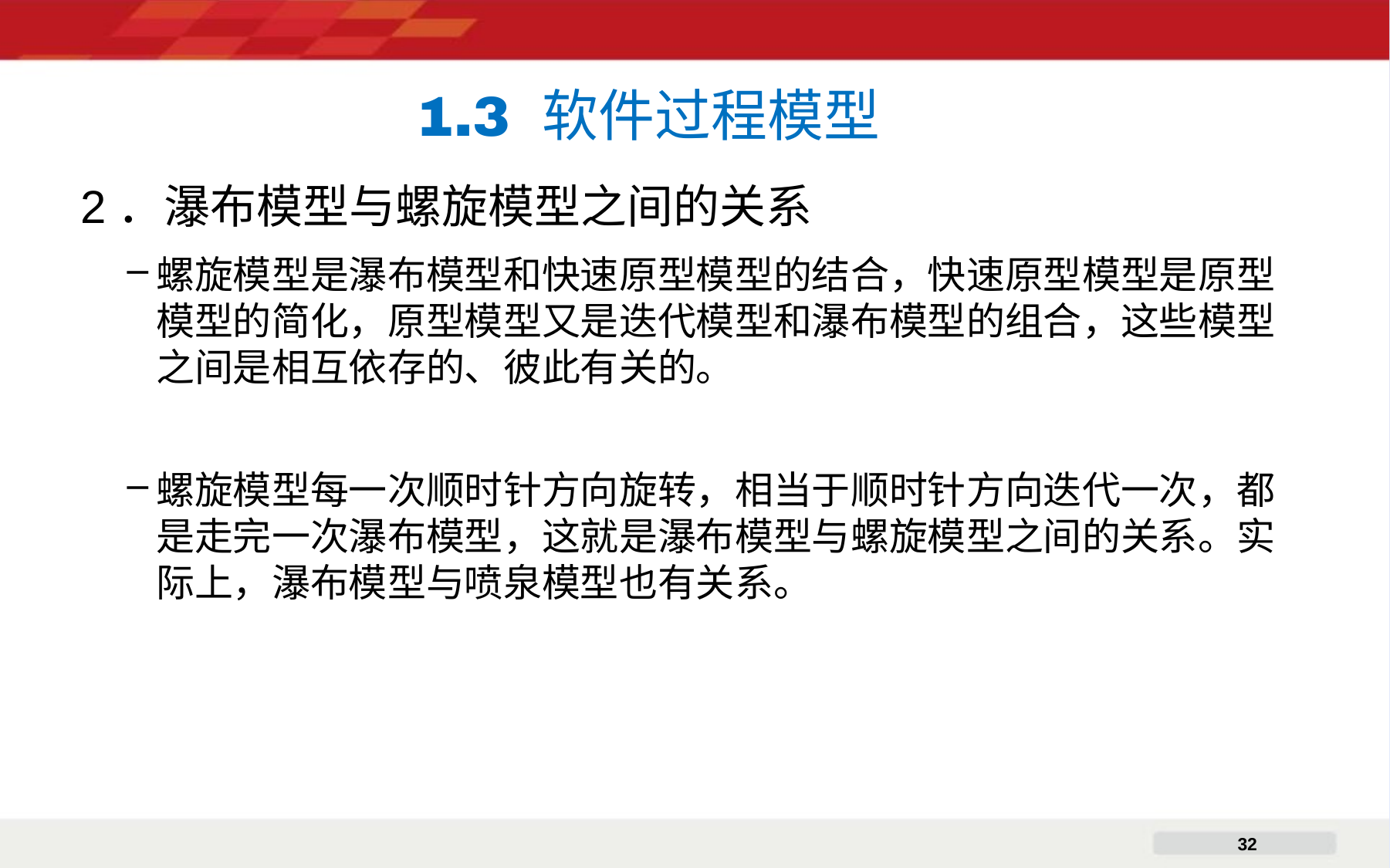

# 1.3 软件过程模型
2．瀑布模型与螺旋模型之间的关系
螺旋模型是瀑布模型和快速原型模型的结合，快速原型模型是原型模型的简化，原型模型又是迭代模型和瀑布模型的组合，这些模型之间是相互依存的、彼此有关的。

螺旋模型每一次顺时针方向旋转，相当于顺时针方向迭代一次，都是走完一次瀑布模型，这就是瀑布模型与螺旋模型之间的关系。实际上，瀑布模型与喷泉模型也有关系。